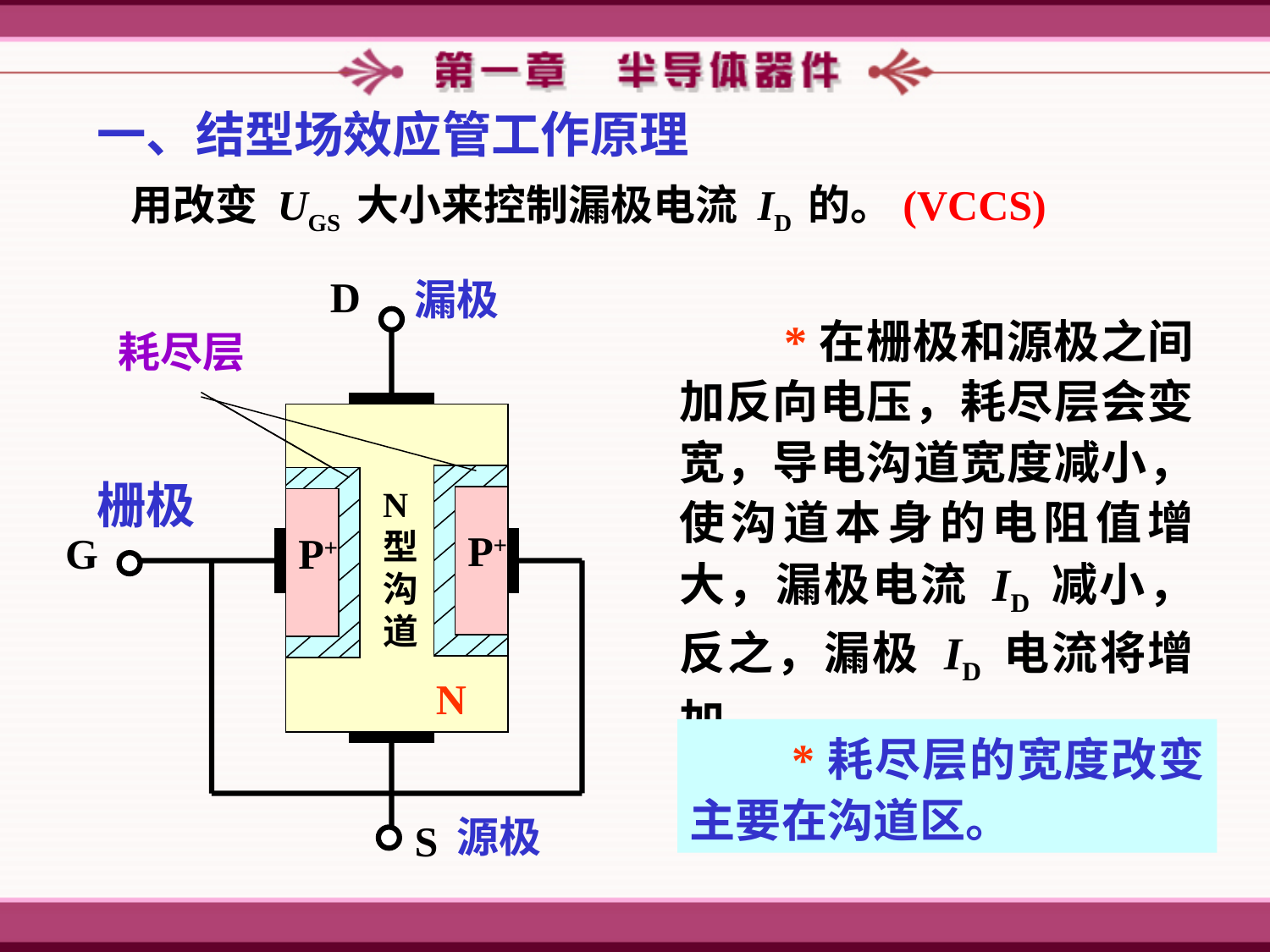

一、结型场效应管工作原理
        用改变 UGS 大小来控制漏极电流 ID 的。(VCCS)
D

漏极
耗尽层

N

P+

P+
栅极
N型沟道

S
源极
G

　　*在栅极和源极之间加反向电压，耗尽层会变宽，导电沟道宽度减小，使沟道本身的电阻值增大，漏极电流 ID 减小，反之，漏极 ID 电流将增加。
        *耗尽层的宽度改变主要在沟道区。